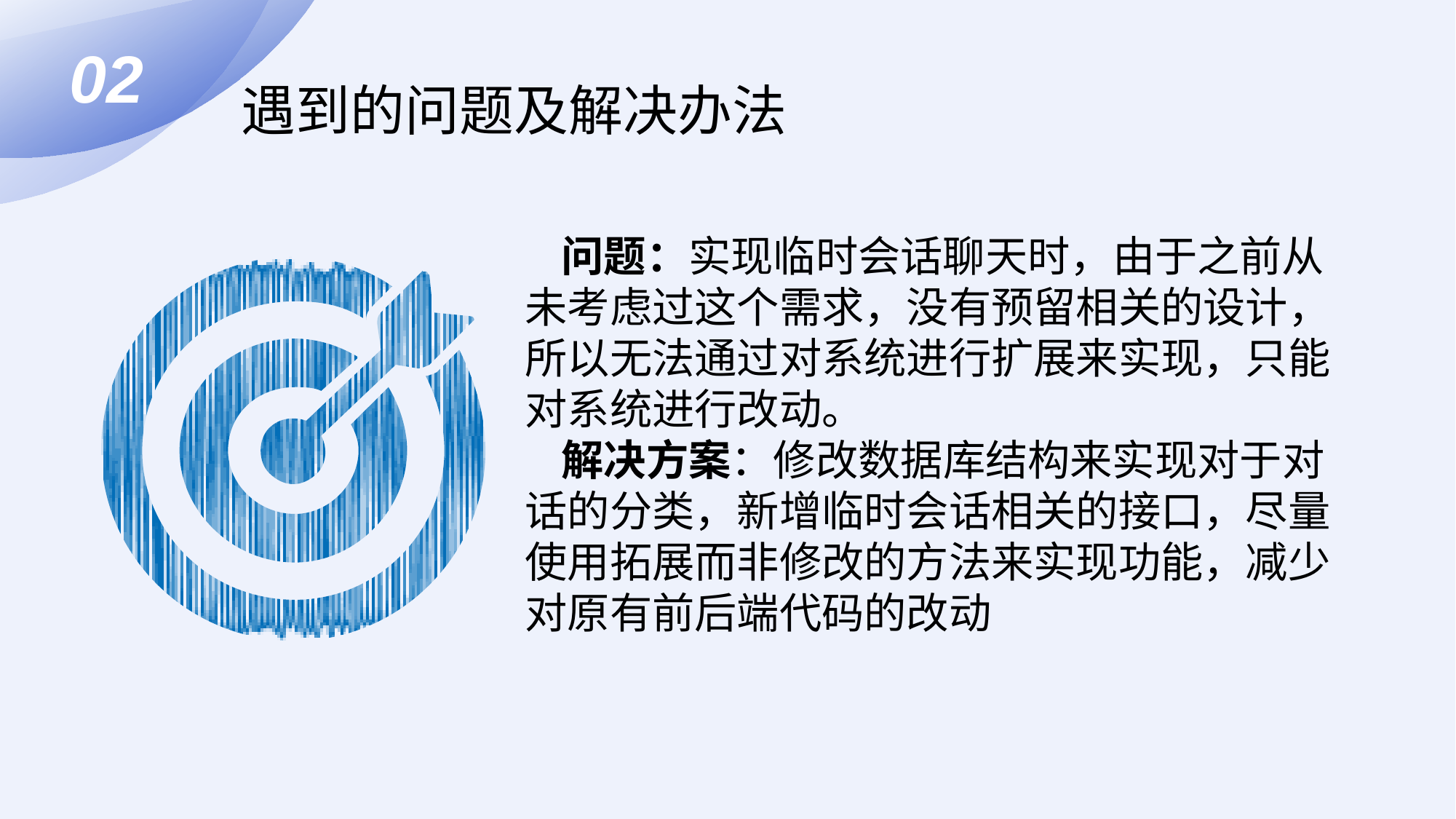

02
遇到的问题及解决办法
问题：实现临时会话聊天时，由于之前从未考虑过这个需求，没有预留相关的设计，所以无法通过对系统进行扩展来实现，只能对系统进行改动。
解决方案：修改数据库结构来实现对于对话的分类，新增临时会话相关的接口，尽量使用拓展而非修改的方法来实现功能，减少对原有前后端代码的改动